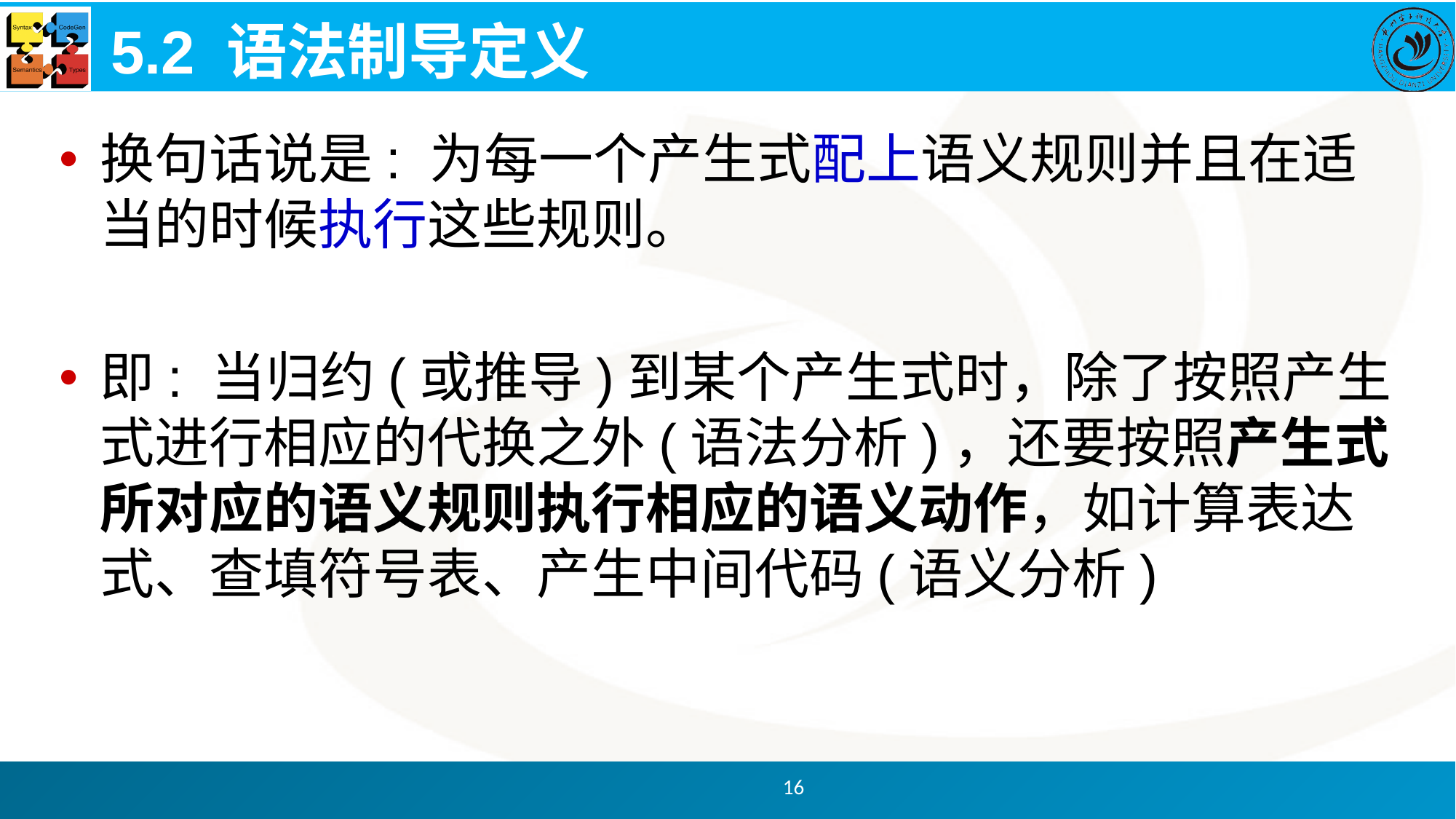

# 5.2 语法制导定义
换句话说是: 为每一个产生式配上语义规则并且在适当的时候执行这些规则。

即: 当归约(或推导)到某个产生式时，除了按照产生式进行相应的代换之外(语法分析)，还要按照产生式所对应的语义规则执行相应的语义动作，如计算表达式、查填符号表、产生中间代码(语义分析)
16